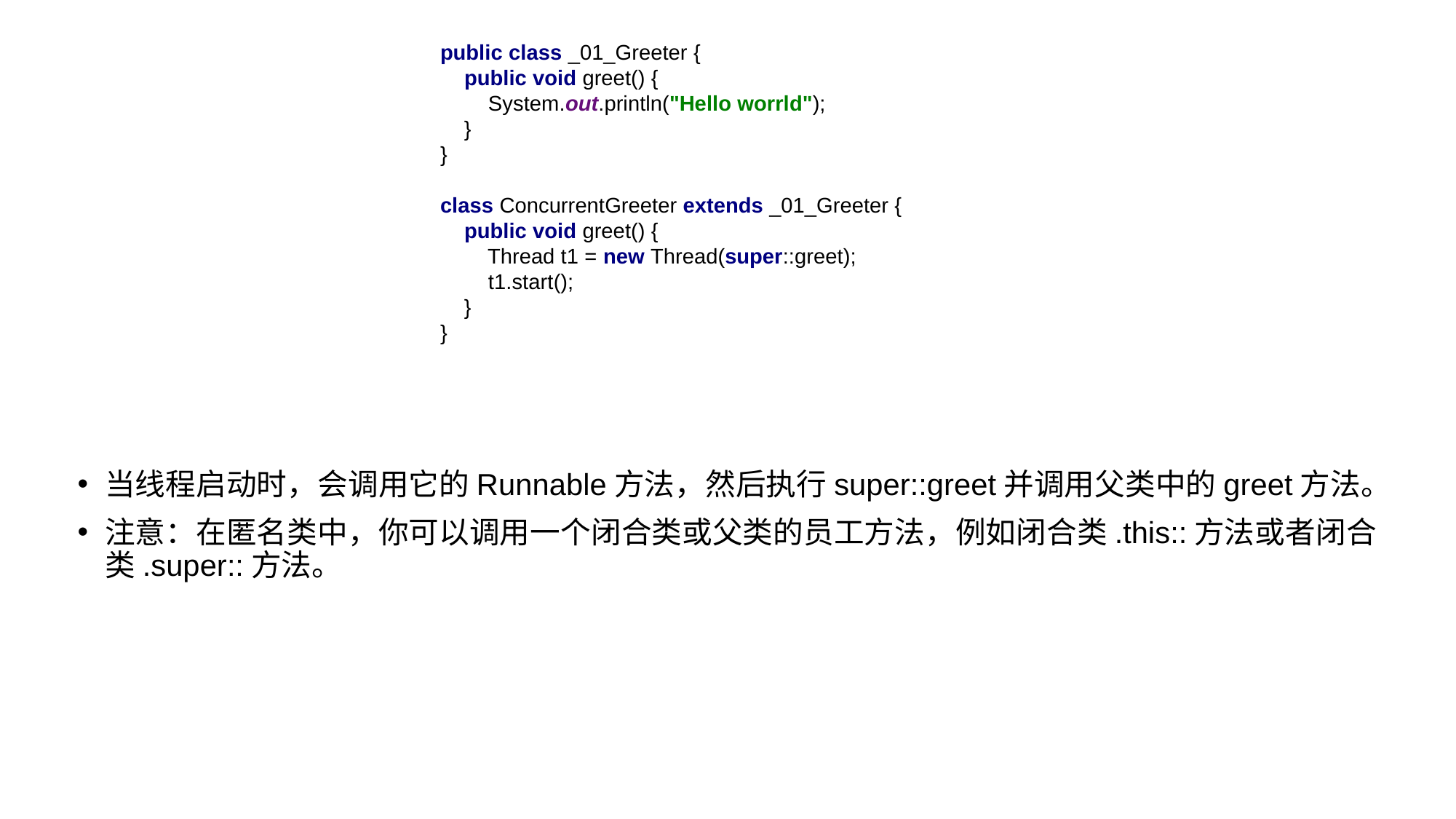

public class _01_Greeter {
    public void greet() {
        System.out.println("Hello worrld");
    }
}
class ConcurrentGreeter extends _01_Greeter {
    public void greet() {
        Thread t1 = new Thread(super::greet);
        t1.start();
    }
}
当线程启动时，会调用它的Runnable方法，然后执行super::greet并调用父类中的greet方法。
注意：在匿名类中，你可以调用一个闭合类或父类的员工方法，例如闭合类.this::方法或者闭合类.super::方法。